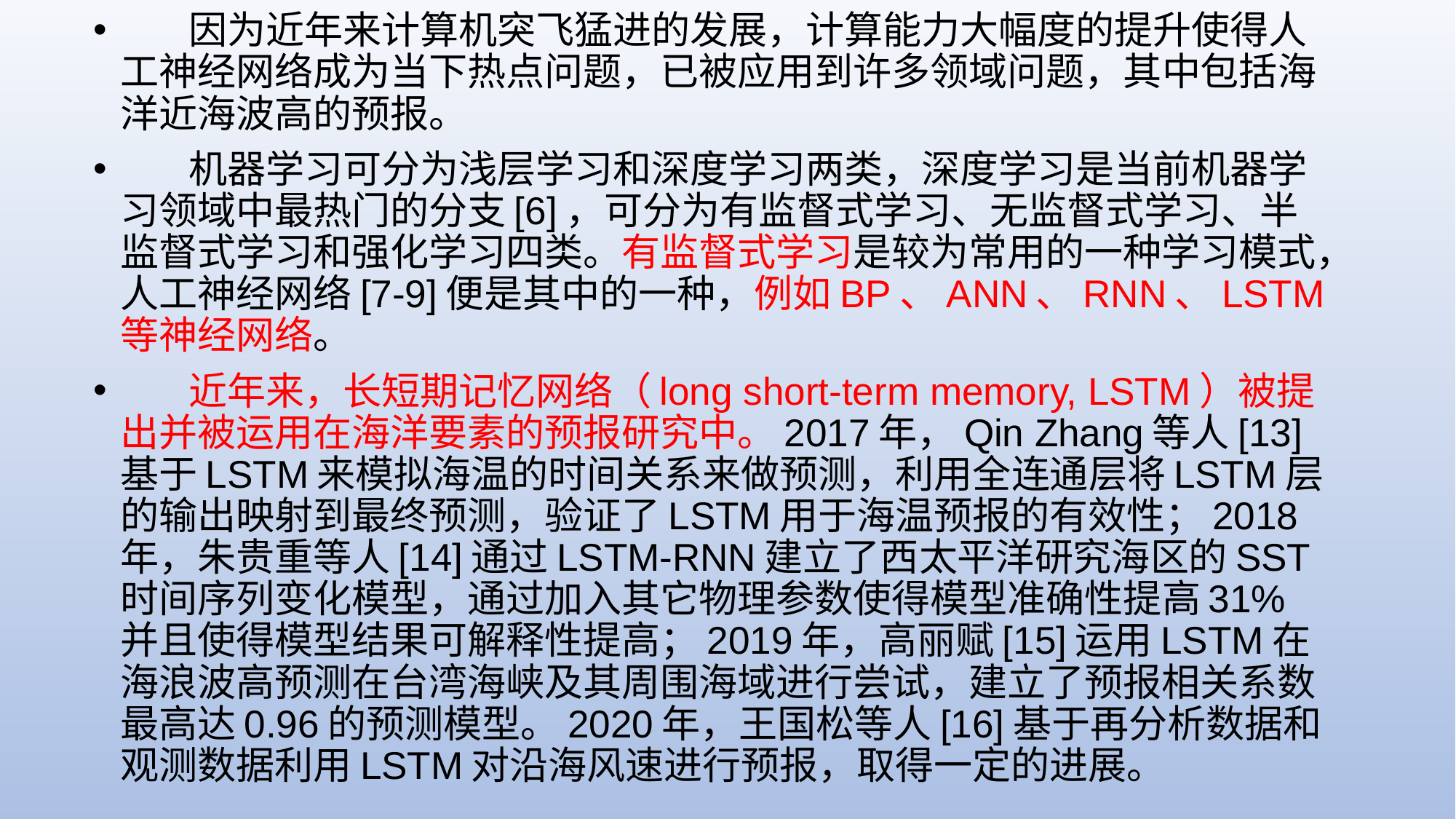

因为近年来计算机突飞猛进的发展，计算能力大幅度的提升使得人工神经网络成为当下热点问题，已被应用到许多领域问题，其中包括海洋近海波高的预报。
       机器学习可分为浅层学习和深度学习两类，深度学习是当前机器学习领域中最热门的分支[6]，可分为有监督式学习、无监督式学习、半监督式学习和强化学习四类。有监督式学习是较为常用的一种学习模式，人工神经网络[7-9]便是其中的一种，例如BP、ANN、RNN、LSTM等神经网络。
       近年来，长短期记忆网络（long short-term memory, LSTM）被提出并被运用在海洋要素的预报研究中。2017年，Qin Zhang等人[13]基于LSTM来模拟海温的时间关系来做预测，利用全连通层将LSTM层的输出映射到最终预测，验证了LSTM用于海温预报的有效性；2018年，朱贵重等人[14]通过LSTM-RNN建立了西太平洋研究海区的SST时间序列变化模型，通过加入其它物理参数使得模型准确性提高31%并且使得模型结果可解释性提高；2019年，高丽赋[15]运用LSTM在海浪波高预测在台湾海峡及其周围海域进行尝试，建立了预报相关系数最高达0.96的预测模型。2020年，王国松等人[16]基于再分析数据和观测数据利用LSTM对沿海风速进行预报，取得一定的进展。